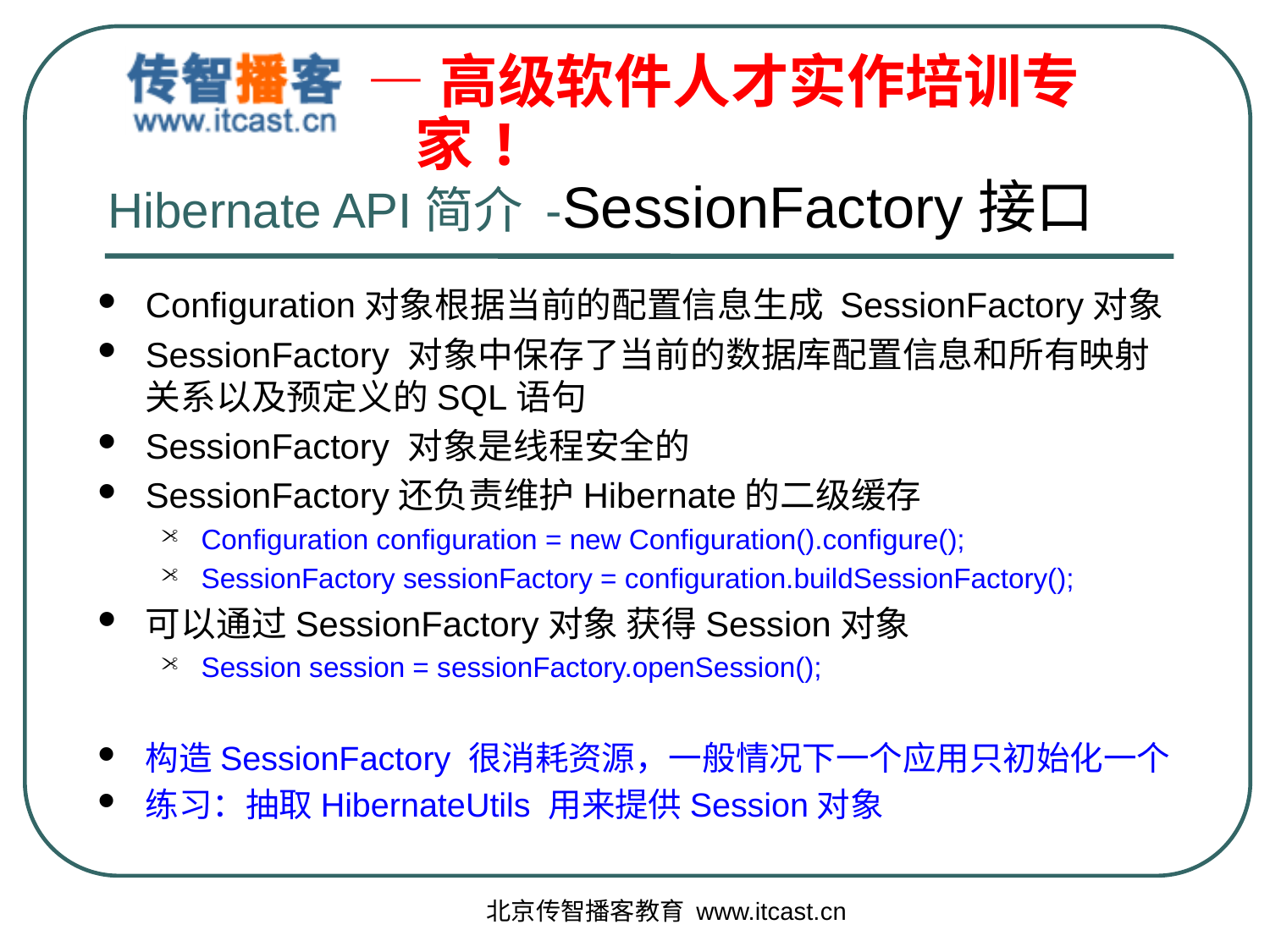

# Hibernate API简介 -SessionFactory接口
Configuration对象根据当前的配置信息生成 SessionFactory对象
SessionFactory 对象中保存了当前的数据库配置信息和所有映射关系以及预定义的SQL语句
SessionFactory 对象是线程安全的
SessionFactory还负责维护Hibernate的二级缓存
Configuration configuration = new Configuration().configure();
SessionFactory sessionFactory = configuration.buildSessionFactory();
可以通过SessionFactory对象 获得Session对象
Session session = sessionFactory.openSession();

构造SessionFactory 很消耗资源，一般情况下一个应用只初始化一个
练习：抽取HibernateUtils 用来提供Session对象
北京传智播客教育 www.itcast.cn